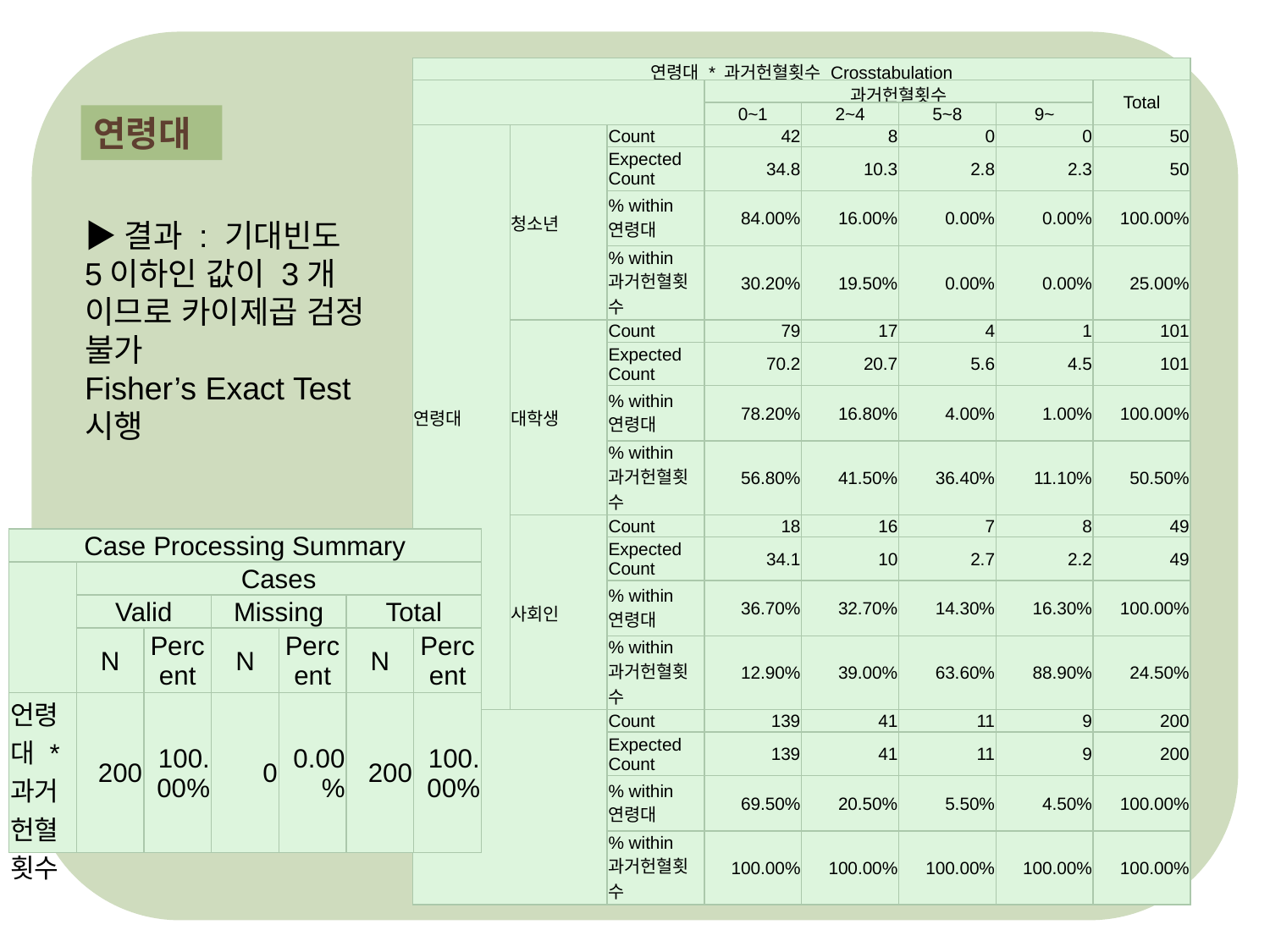

| 연령대 \* 과거헌혈횟수 Crosstabulation |  |  |  |  |  |  |  |
| --- | --- | --- | --- | --- | --- | --- | --- |
|  |  |  | 과거헌혈횟수 |  |  |  | Total |
|  |  |  | 0~1 | 2~4 | 5~8 | 9~ |  |
| 연령대 | 청소년 | Count | 42 | 8 | 0 | 0 | 50 |
|  |  | Expected Count | 34.8 | 10.3 | 2.8 | 2.3 | 50 |
|  |  | % within 연령대 | 84.00% | 16.00% | 0.00% | 0.00% | 100.00% |
|  |  | % within 과거헌혈횟수 | 30.20% | 19.50% | 0.00% | 0.00% | 25.00% |
|  | 대학생 | Count | 79 | 17 | 4 | 1 | 101 |
|  |  | Expected Count | 70.2 | 20.7 | 5.6 | 4.5 | 101 |
|  |  | % within 연령대 | 78.20% | 16.80% | 4.00% | 1.00% | 100.00% |
|  |  | % within 과거헌혈횟수 | 56.80% | 41.50% | 36.40% | 11.10% | 50.50% |
|  | 사회인 | Count | 18 | 16 | 7 | 8 | 49 |
|  |  | Expected Count | 34.1 | 10 | 2.7 | 2.2 | 49 |
|  |  | % within 연령대 | 36.70% | 32.70% | 14.30% | 16.30% | 100.00% |
|  |  | % within 과거헌혈횟수 | 12.90% | 39.00% | 63.60% | 88.90% | 24.50% |
| Total |  | Count | 139 | 41 | 11 | 9 | 200 |
|  |  | Expected Count | 139 | 41 | 11 | 9 | 200 |
|  |  | % within 연령대 | 69.50% | 20.50% | 5.50% | 4.50% | 100.00% |
|  |  | % within 과거헌혈횟수 | 100.00% | 100.00% | 100.00% | 100.00% | 100.00% |
연령대
▶결과 : 기대빈도 5이하인 값이 3개 이므로 카이제곱 검정 불가
Fisher’s Exact Test 시행

| Case Processing Summary |  |  |  |  |  |  |
| --- | --- | --- | --- | --- | --- | --- |
|  | Cases |  |  |  |  |  |
|  | Valid |  | Missing |  | Total |  |
|  | N | Percent | N | Percent | N | Percent |
| 언령대 \* 과거헌혈횟수 | 200 | 100.00% | 0 | 0.00% | 200 | 100.00% |